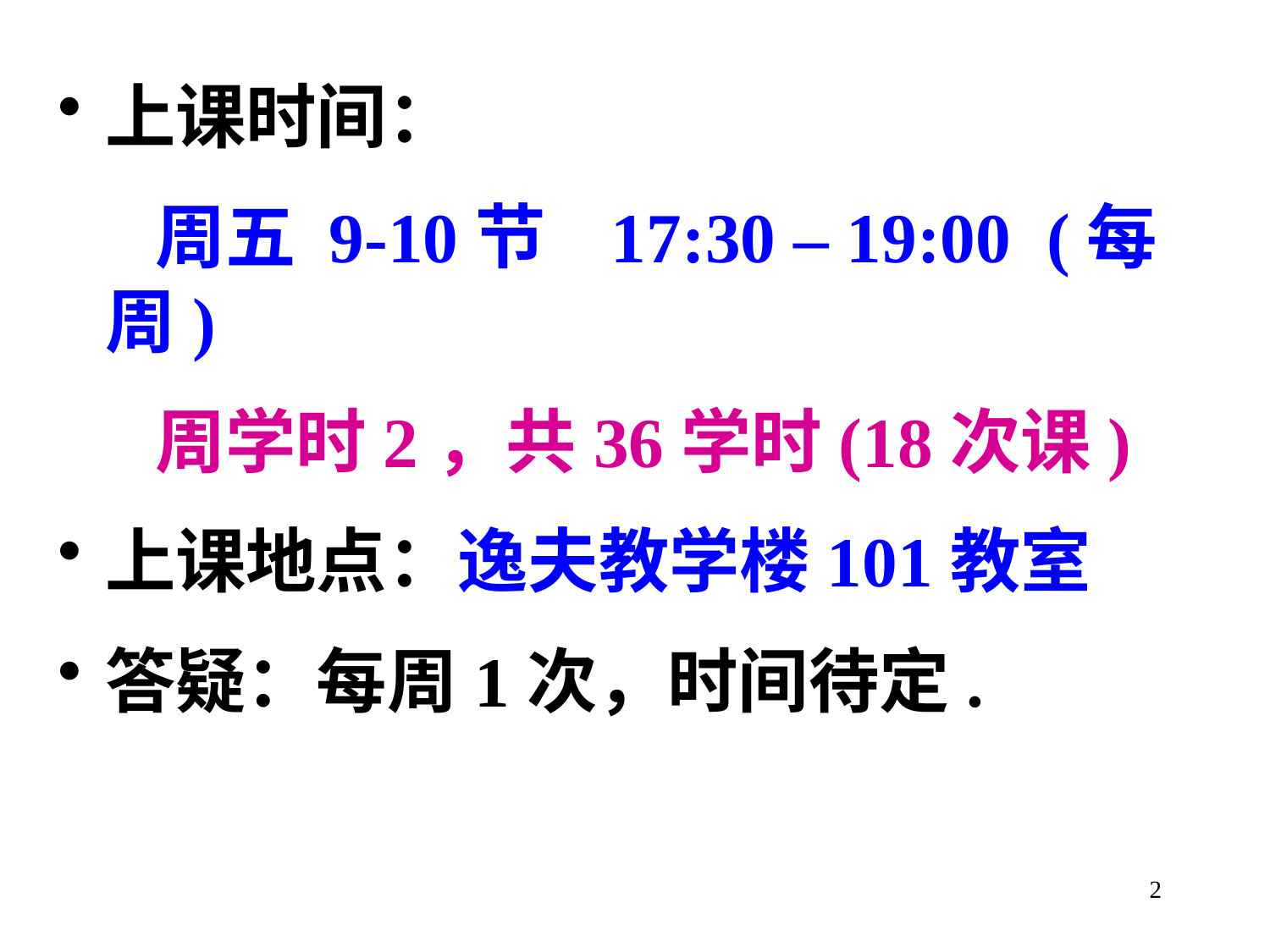

上课时间：
     周五 9-10节   17:30 – 19:00  (每周)
     周学时2，共36学时(18次课)
上课地点：逸夫教学楼101教室
答疑：每周1次，时间待定.
2